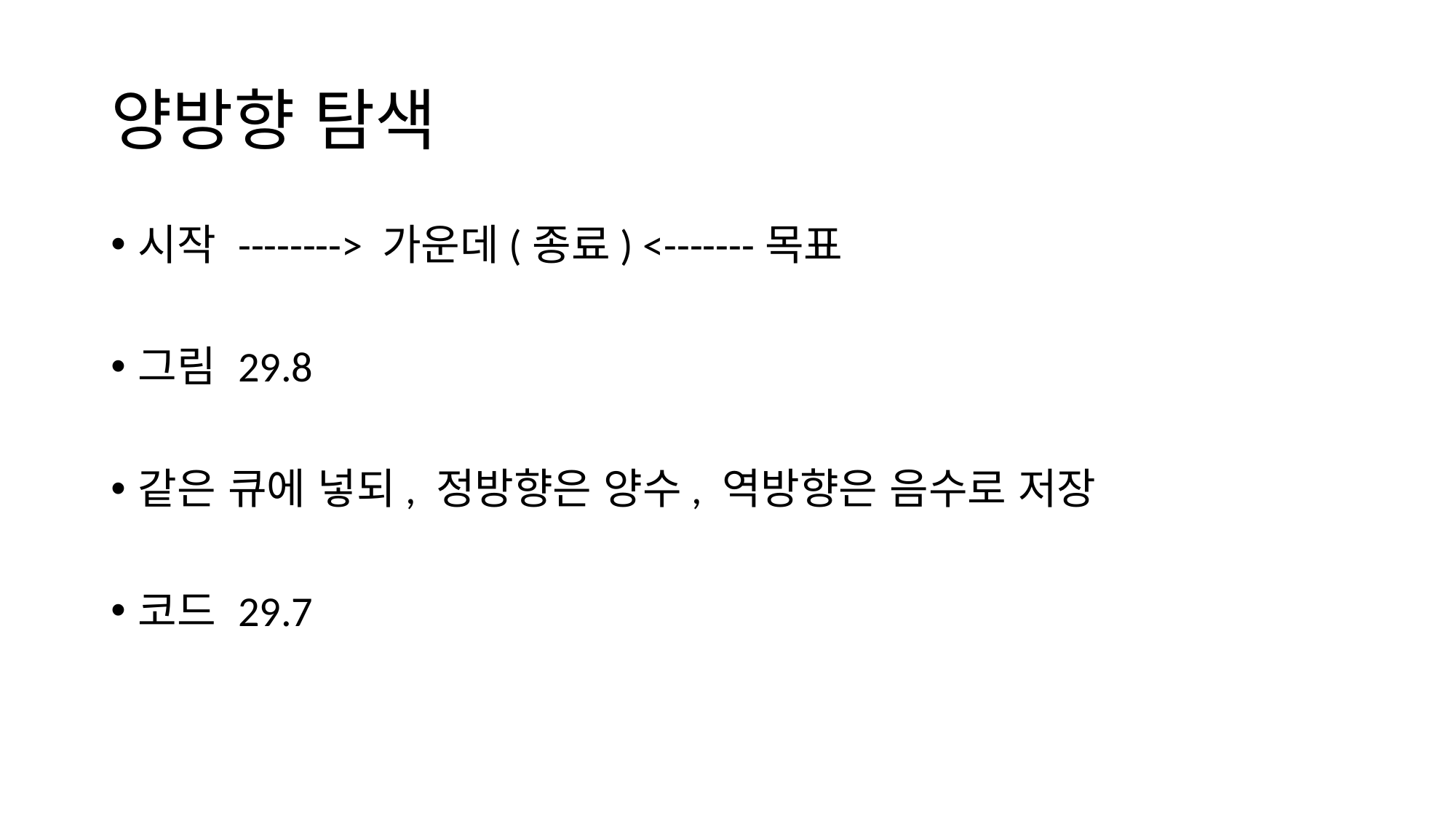

# 양방향 탐색
시작 --------> 가운데(종료) <-------목표

그림 29.8

같은 큐에 넣되, 정방향은 양수, 역방향은 음수로 저장

코드 29.7